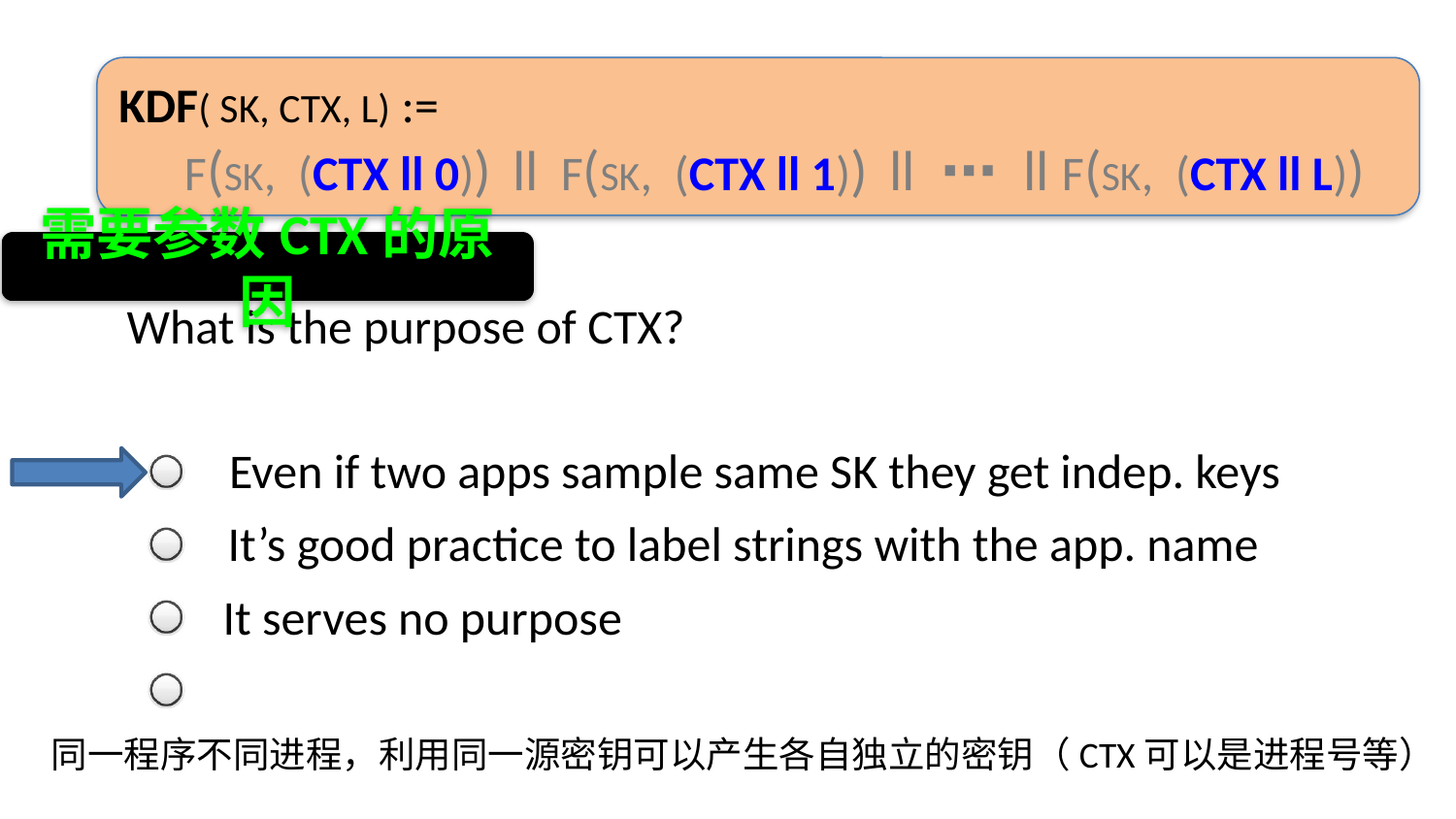

KDF( SK, CTX, L) :=
      F(SK,  (CTX ll 0))  ll  F(SK,  (CTX ll 1))  ll  ⋯  ll F(SK,  (CTX ll L))
需要参数CTX的原因
What is the purpose of CTX?
Even if two apps sample same SK they get indep. keys

It’s good practice to label strings with the app. name
It serves no purpose
同一程序不同进程，利用同一源密钥可以产生各自独立的密钥（CTX可以是进程号等）